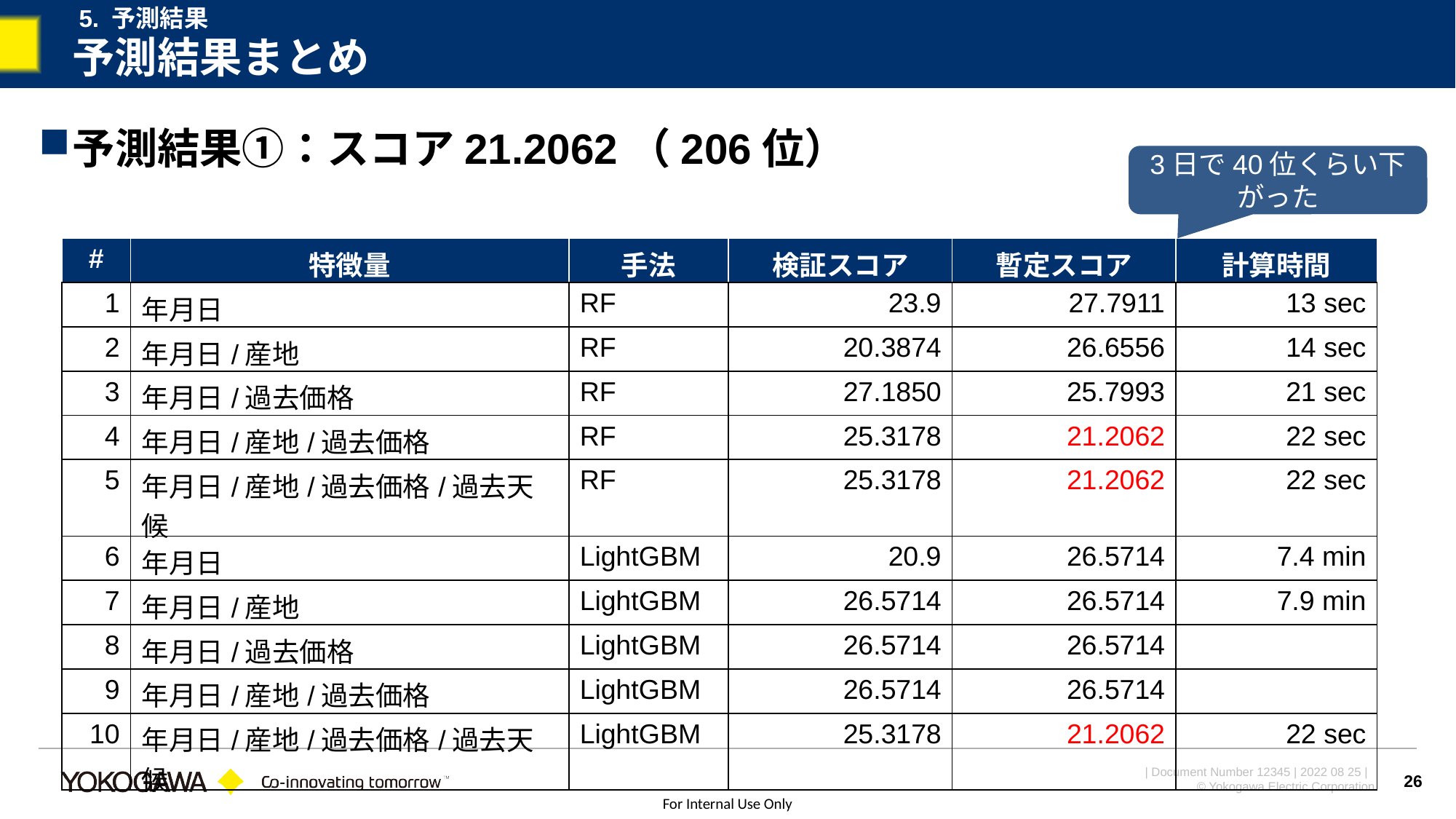

5. 予測結果
# 予測結果まとめ
予測結果①：スコア21.2062（206位）
3日で40位くらい下がった
| # | 特徴量 | 手法 | 検証スコア | 暫定スコア | 計算時間 |
| --- | --- | --- | --- | --- | --- |
| 1 | 年月日 | RF | 23.9 | 27.7911 | 13 sec |
| 2 | 年月日/産地 | RF | 20.3874 | 26.6556 | 14 sec |
| 3 | 年月日/過去価格 | RF | 27.1850 | 25.7993 | 21 sec |
| 4 | 年月日/産地/過去価格 | RF | 25.3178 | 21.2062 | 22 sec |
| 5 | 年月日/産地/過去価格/過去天候 | RF | 25.3178 | 21.2062 | 22 sec |
| 6 | 年月日 | LightGBM | 20.9 | 26.5714 | 7.4 min |
| 7 | 年月日/産地 | LightGBM | 26.5714 | 26.5714 | 7.9 min |
| 8 | 年月日/過去価格 | LightGBM | 26.5714 | 26.5714 |  |
| 9 | 年月日/産地/過去価格 | LightGBM | 26.5714 | 26.5714 |  |
| 10 | 年月日/産地/過去価格/過去天候 | LightGBM | 25.3178 | 21.2062 | 22 sec |
26